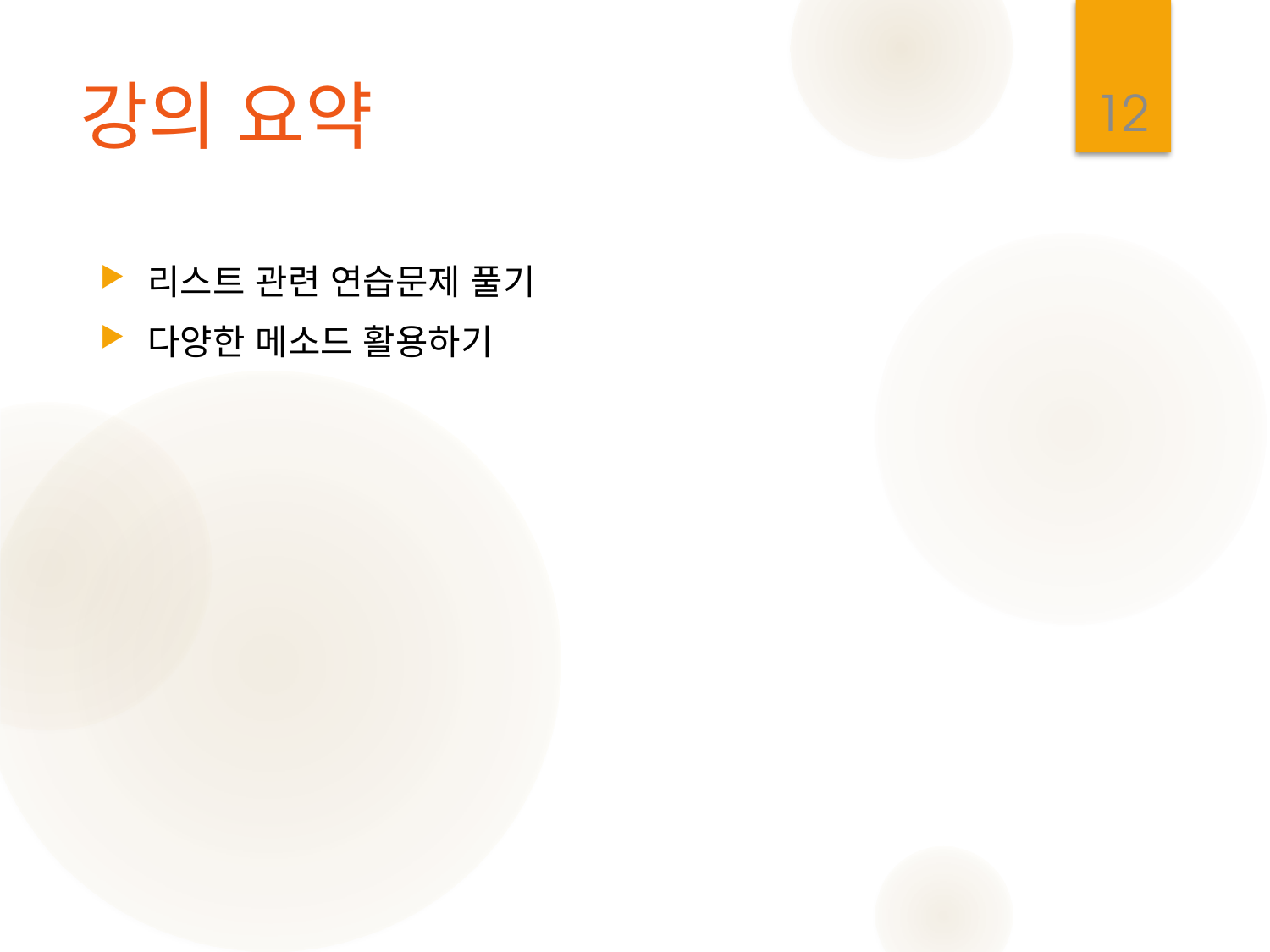

12
# 강의 요약
리스트 관련 연습문제 풀기
다양한 메소드 활용하기